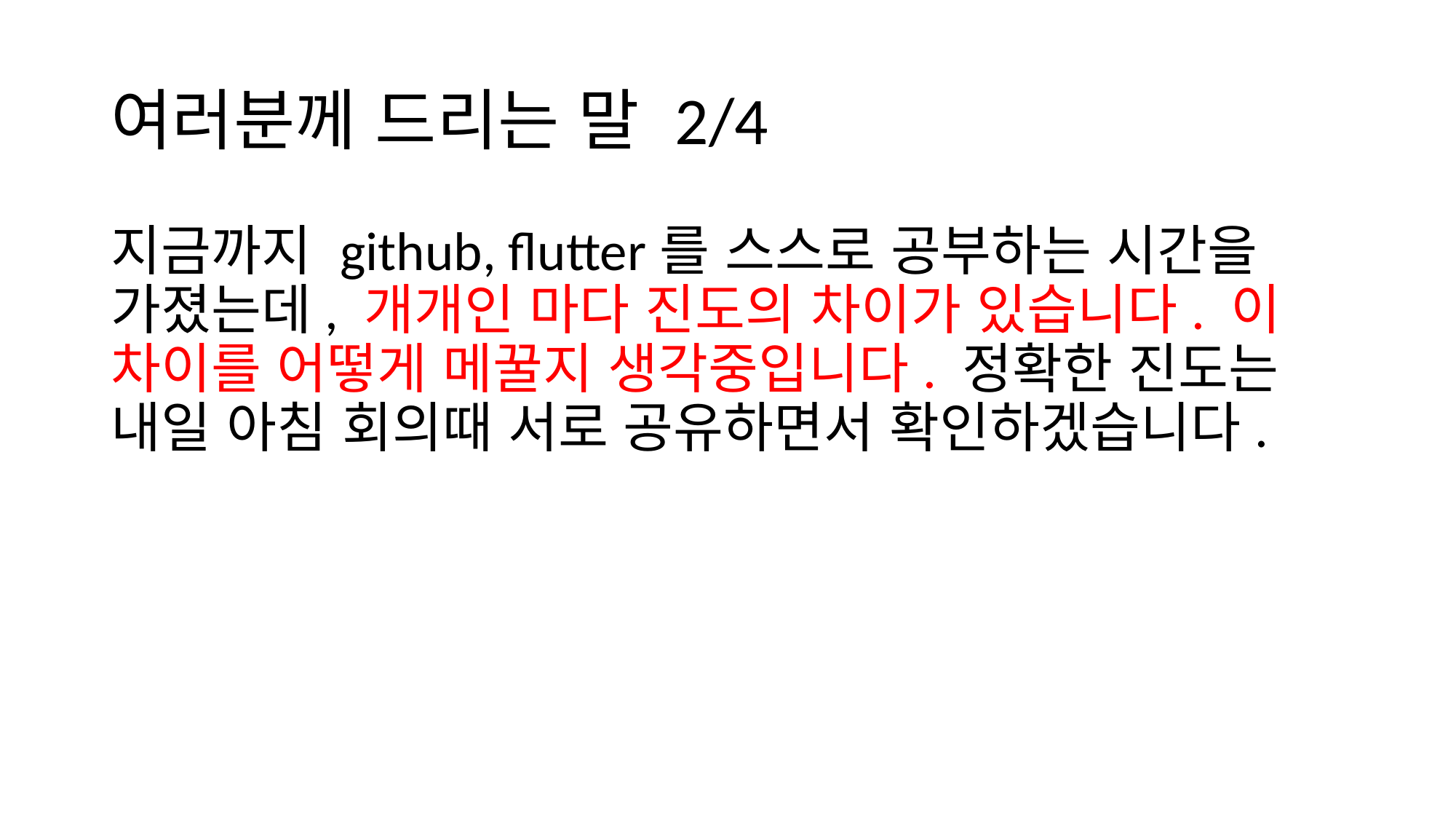

# 여러분께 드리는 말 2/4
지금까지 github, flutter를 스스로 공부하는 시간을 가졌는데, 개개인 마다 진도의 차이가 있습니다. 이 차이를 어떻게 메꿀지 생각중입니다. 정확한 진도는 내일 아침 회의때 서로 공유하면서 확인하겠습니다.